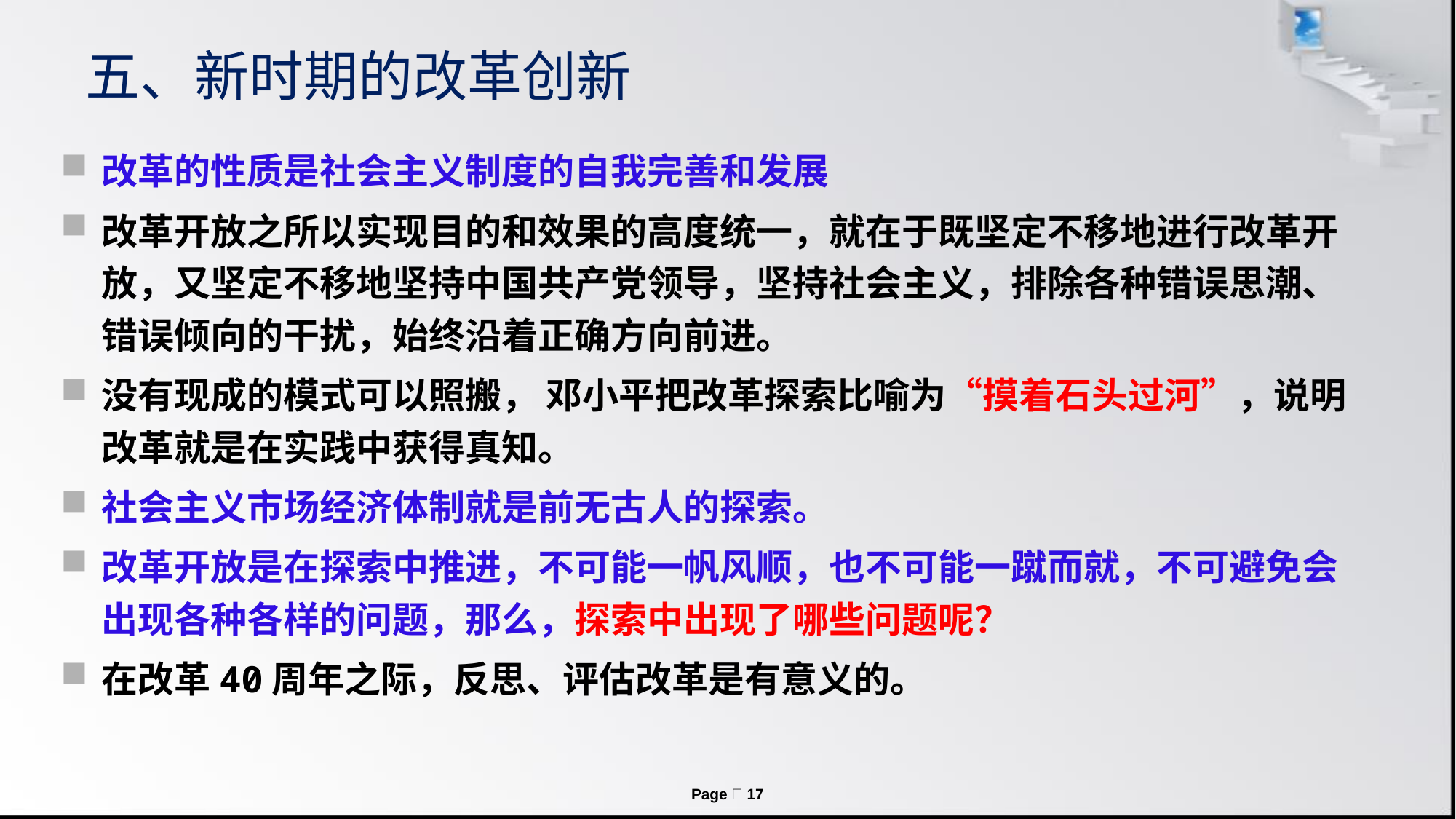

# 五、新时期的改革创新
改革的性质是社会主义制度的自我完善和发展
改革开放之所以实现目的和效果的高度统一，就在于既坚定不移地进行改革开放，又坚定不移地坚持中国共产党领导，坚持社会主义，排除各种错误思潮、错误倾向的干扰，始终沿着正确方向前进。
没有现成的模式可以照搬， 邓小平把改革探索比喻为“摸着石头过河”，说明改革就是在实践中获得真知。
社会主义市场经济体制就是前无古人的探索。
改革开放是在探索中推进，不可能一帆风顺，也不可能一蹴而就，不可避免会出现各种各样的问题，那么，探索中出现了哪些问题呢？
在改革40周年之际，反思、评估改革是有意义的。